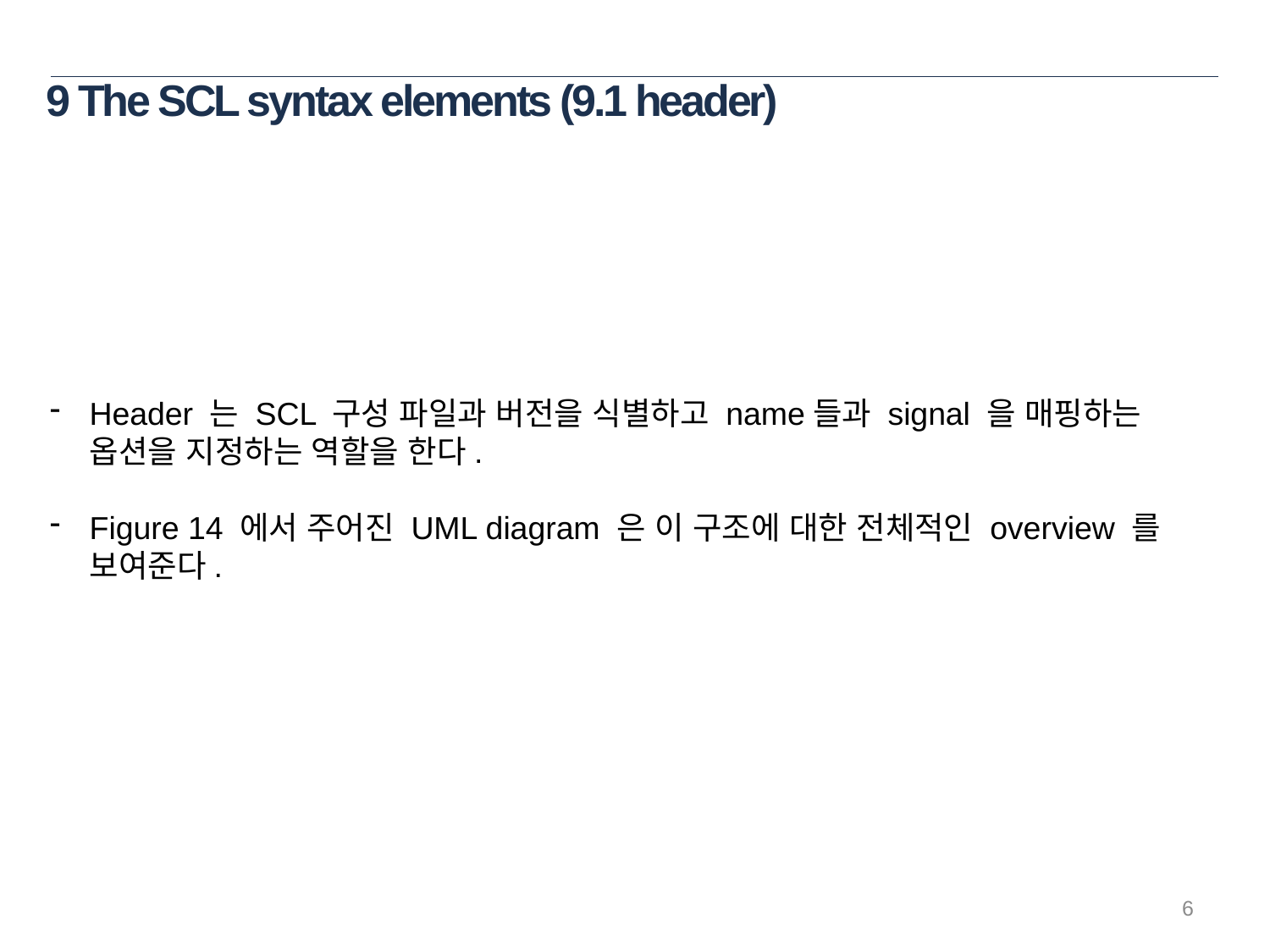

9 The SCL syntax elements (9.1 header)
Header 는 SCL 구성 파일과 버전을 식별하고 name들과 signal 을 매핑하는 옵션을 지정하는 역할을 한다.

Figure 14 에서 주어진 UML diagram 은 이 구조에 대한 전체적인 overview 를 보여준다.
6